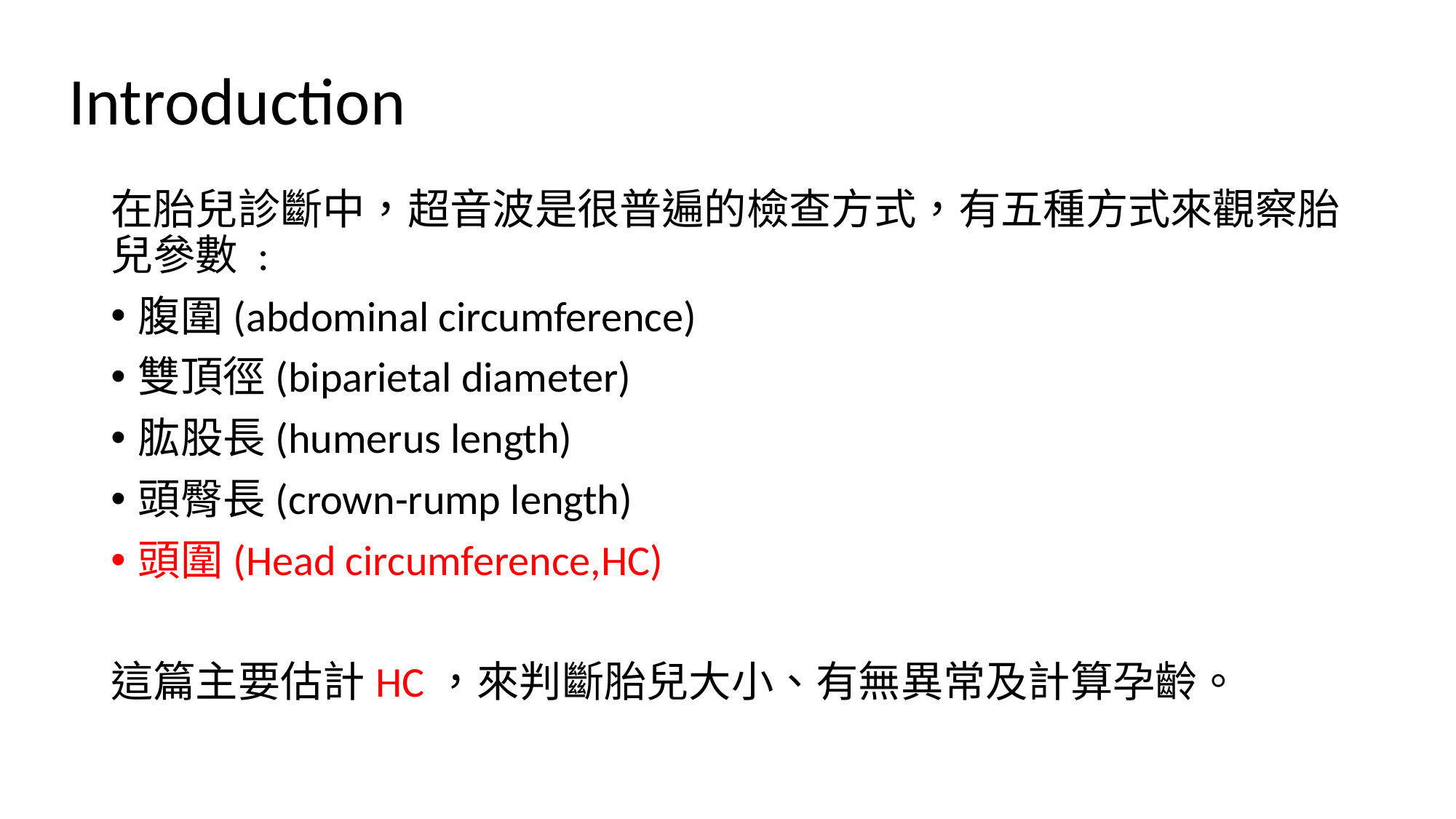

# Introduction
在胎兒診斷中，超音波是很普遍的檢查方式，有五種方式來觀察胎兒參數 :
腹圍(abdominal circumference)
雙頂徑(biparietal diameter)
肱股長(humerus length)
頭臀長(crown-rump length)
頭圍(Head circumference,HC)

這篇主要估計HC，來判斷胎兒大小、有無異常及計算孕齡。